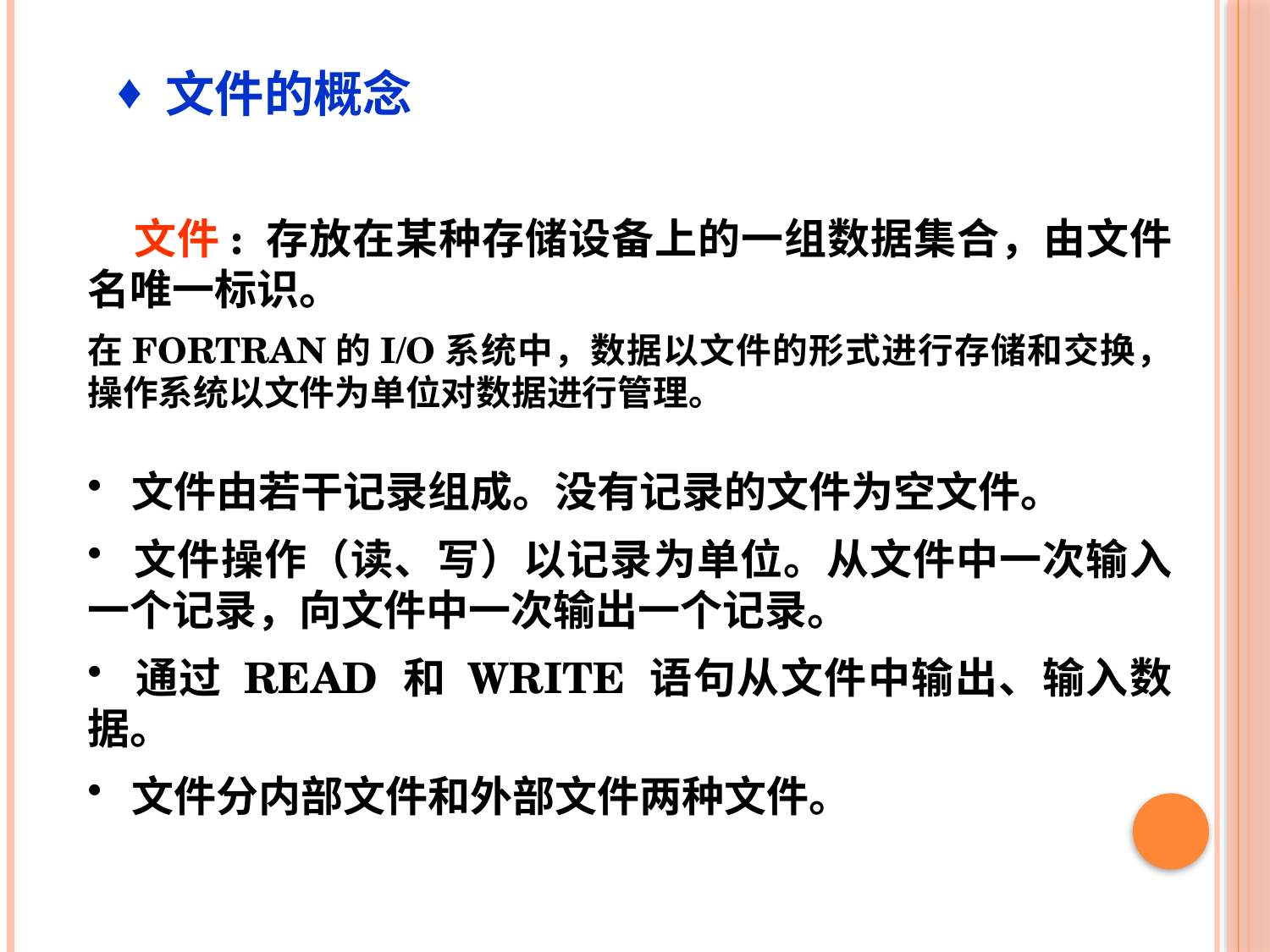

文件的概念
  文件: 存放在某种存储设备上的一组数据集合，由文件名唯一标识。
在FORTRAN的I/O系统中，数据以文件的形式进行存储和交换，操作系统以文件为单位对数据进行管理。
  文件由若干记录组成。没有记录的文件为空文件。
  文件操作（读、写）以记录为单位。从文件中一次输入一个记录，向文件中一次输出一个记录。
  通过 READ 和 WRITE 语句从文件中输出、输入数据。
  文件分内部文件和外部文件两种文件。